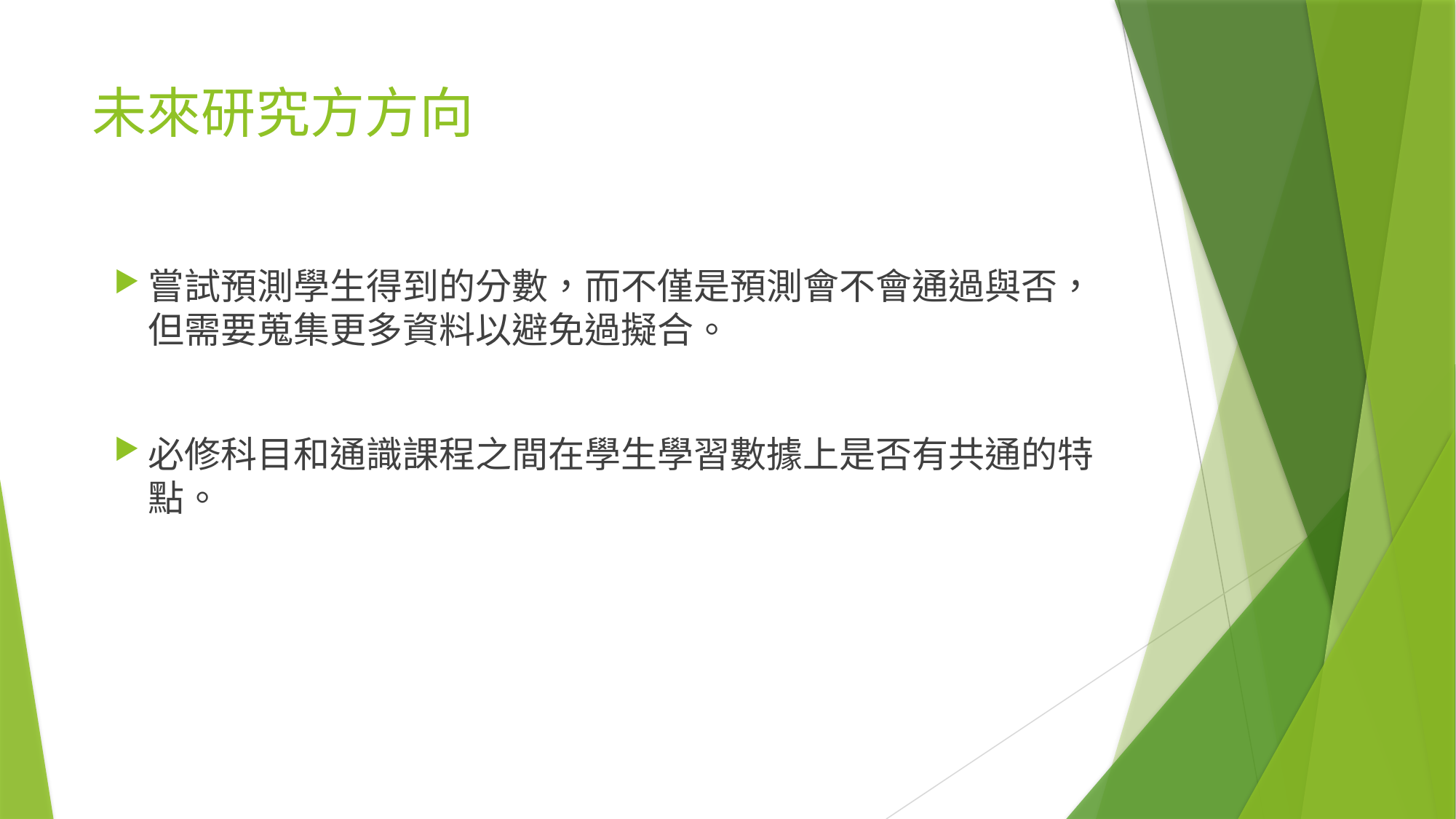

# 未來研究方方向
嘗試預測學生得到的分數，而不僅是預測會不會通過與否，但需要蒐集更多資料以避免過擬合。

必修科目和通識課程之間在學生學習數據上是否有共通的特點。